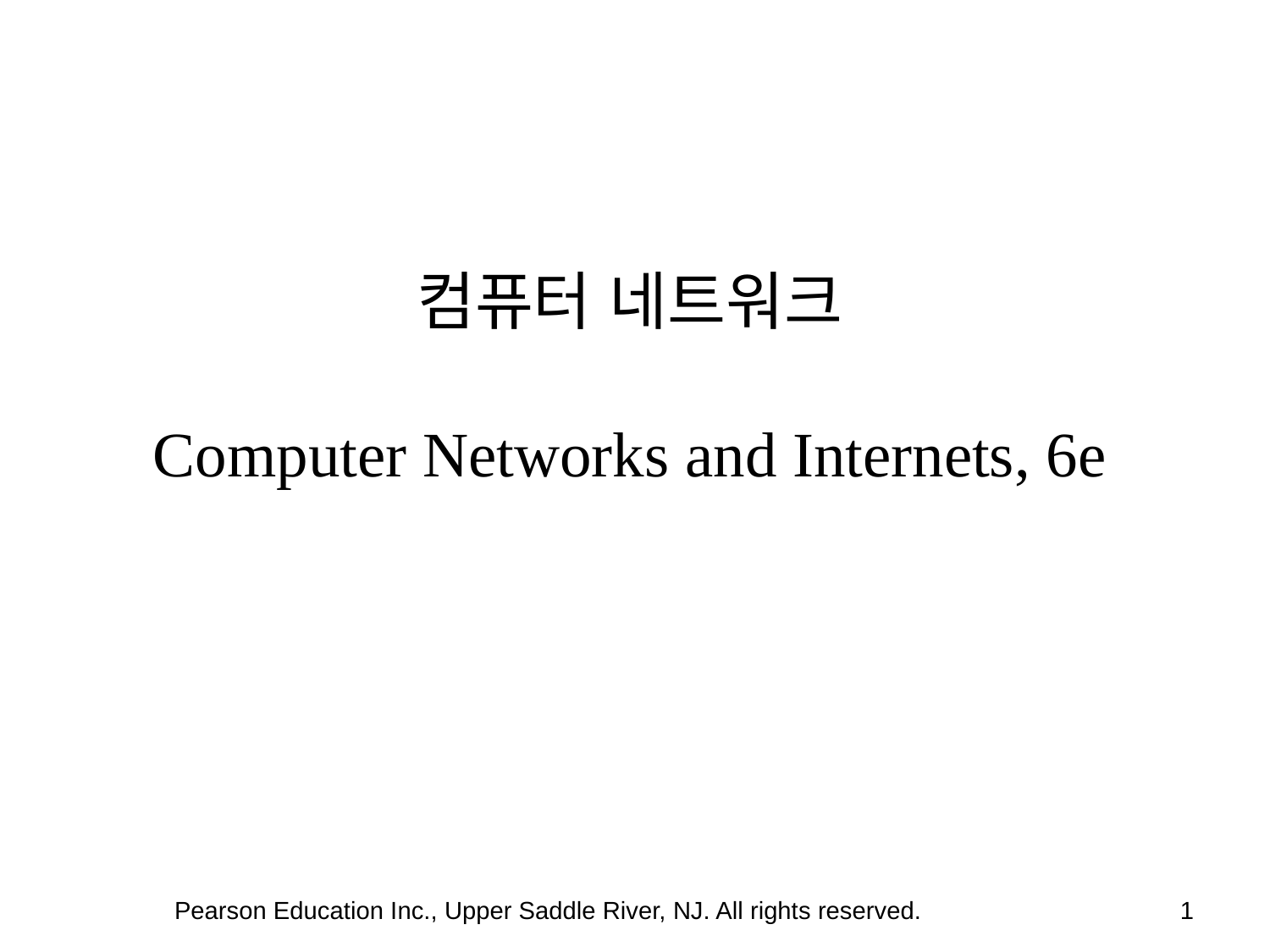

# 컴퓨터 네트워크 Computer Networks and Internets, 6e

 Pearson Education Inc., Upper Saddle River, NJ. All rights reserved.
1